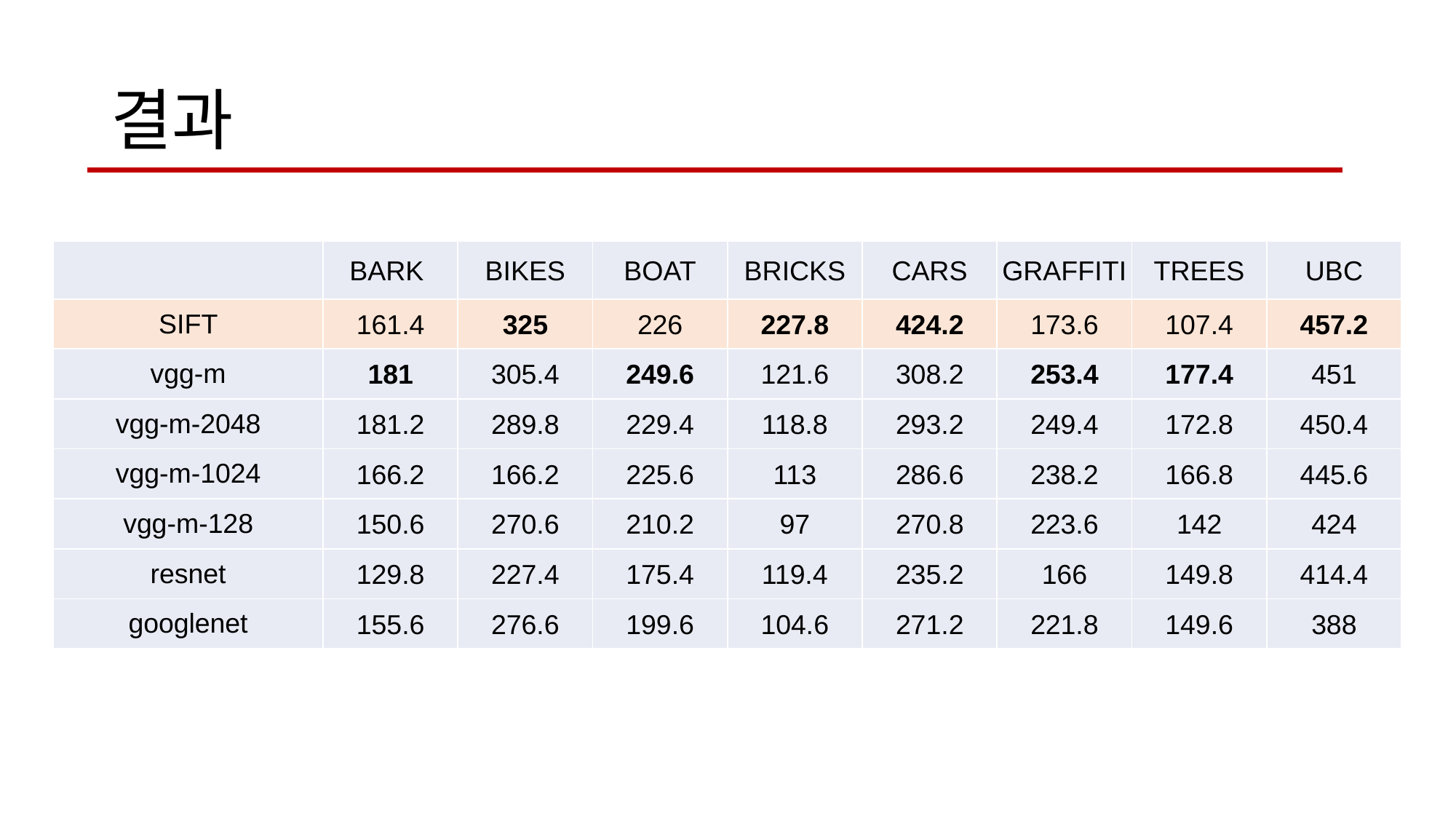

# 결과
|  | BARK | BIKES | BOAT | BRICKS | CARS | GRAFFITI | TREES | UBC |
| --- | --- | --- | --- | --- | --- | --- | --- | --- |
| SIFT | 161.4 | 325 | 226 | 227.8 | 424.2 | 173.6 | 107.4 | 457.2 |
| vgg-m | 181 | 305.4 | 249.6 | 121.6 | 308.2 | 253.4 | 177.4 | 451 |
| vgg-m-2048 | 181.2 | 289.8 | 229.4 | 118.8 | 293.2 | 249.4 | 172.8 | 450.4 |
| vgg-m-1024 | 166.2 | 166.2 | 225.6 | 113 | 286.6 | 238.2 | 166.8 | 445.6 |
| vgg-m-128 | 150.6 | 270.6 | 210.2 | 97 | 270.8 | 223.6 | 142 | 424 |
| resnet | 129.8 | 227.4 | 175.4 | 119.4 | 235.2 | 166 | 149.8 | 414.4 |
| googlenet | 155.6 | 276.6 | 199.6 | 104.6 | 271.2 | 221.8 | 149.6 | 388 |